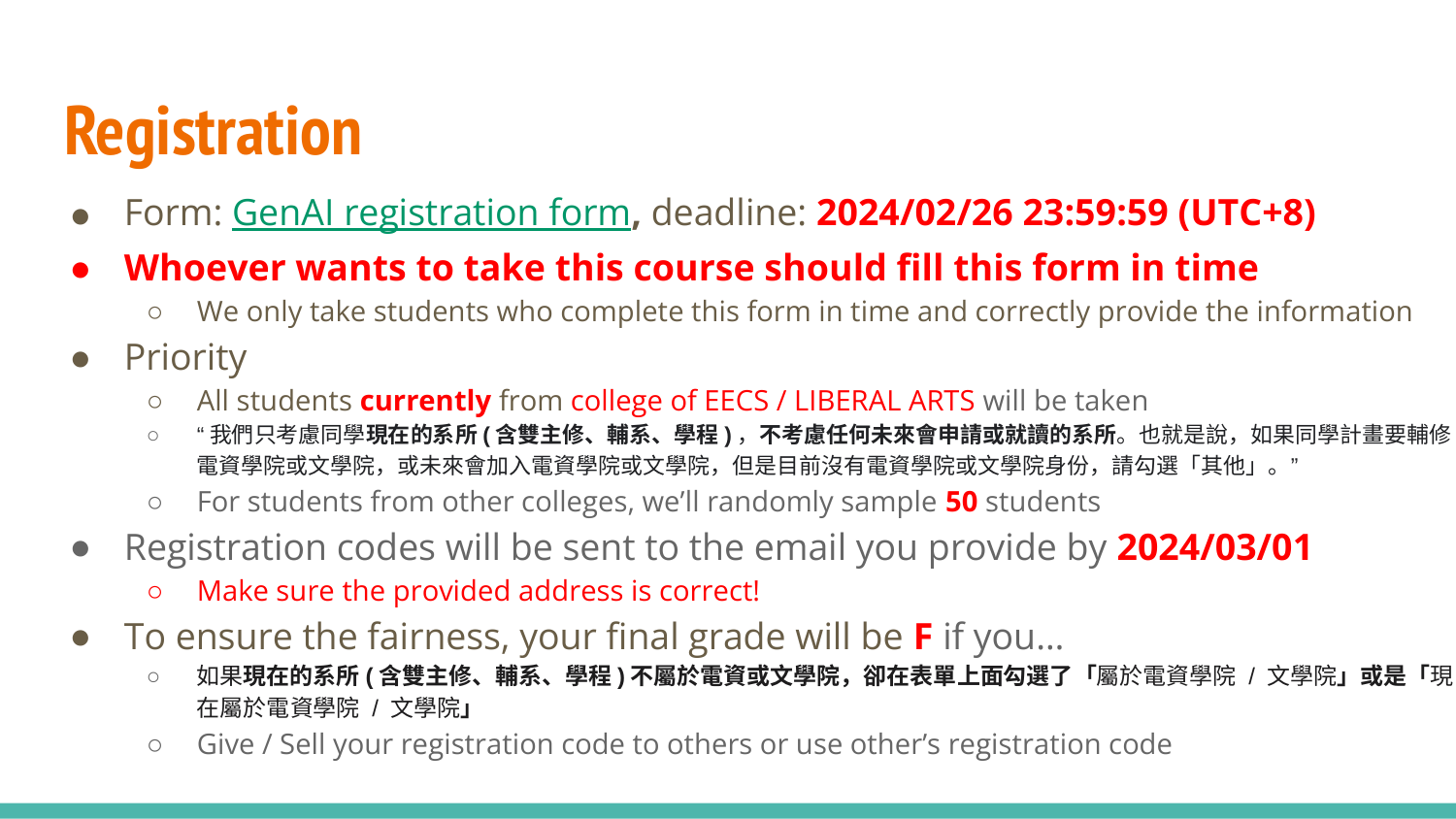

# Registration
Form: GenAI registration form, deadline: 2024/02/26 23:59:59 (UTC+8)
Whoever wants to take this course should fill this form in time
We only take students who complete this form in time and correctly provide the information
Priority
All students currently from college of EECS / LIBERAL ARTS will be taken
“我們只考慮同學現在的系所(含雙主修、輔系、學程)，不考慮任何未來會申請或就讀的系所。也就是說，如果同學計畫要輔修電資學院或文學院，或未來會加入電資學院或文學院，但是目前沒有電資學院或文學院身份，請勾選「其他」。”
For students from other colleges, we’ll randomly sample 50 students
Registration codes will be sent to the email you provide by 2024/03/01
Make sure the provided address is correct!
To ensure the fairness, your final grade will be F if you…
如果現在的系所(含雙主修、輔系、學程)不屬於電資或文學院，卻在表單上面勾選了「屬於電資學院 / 文學院」或是「現在屬於電資學院 / 文學院」
Give / Sell your registration code to others or use other’s registration code